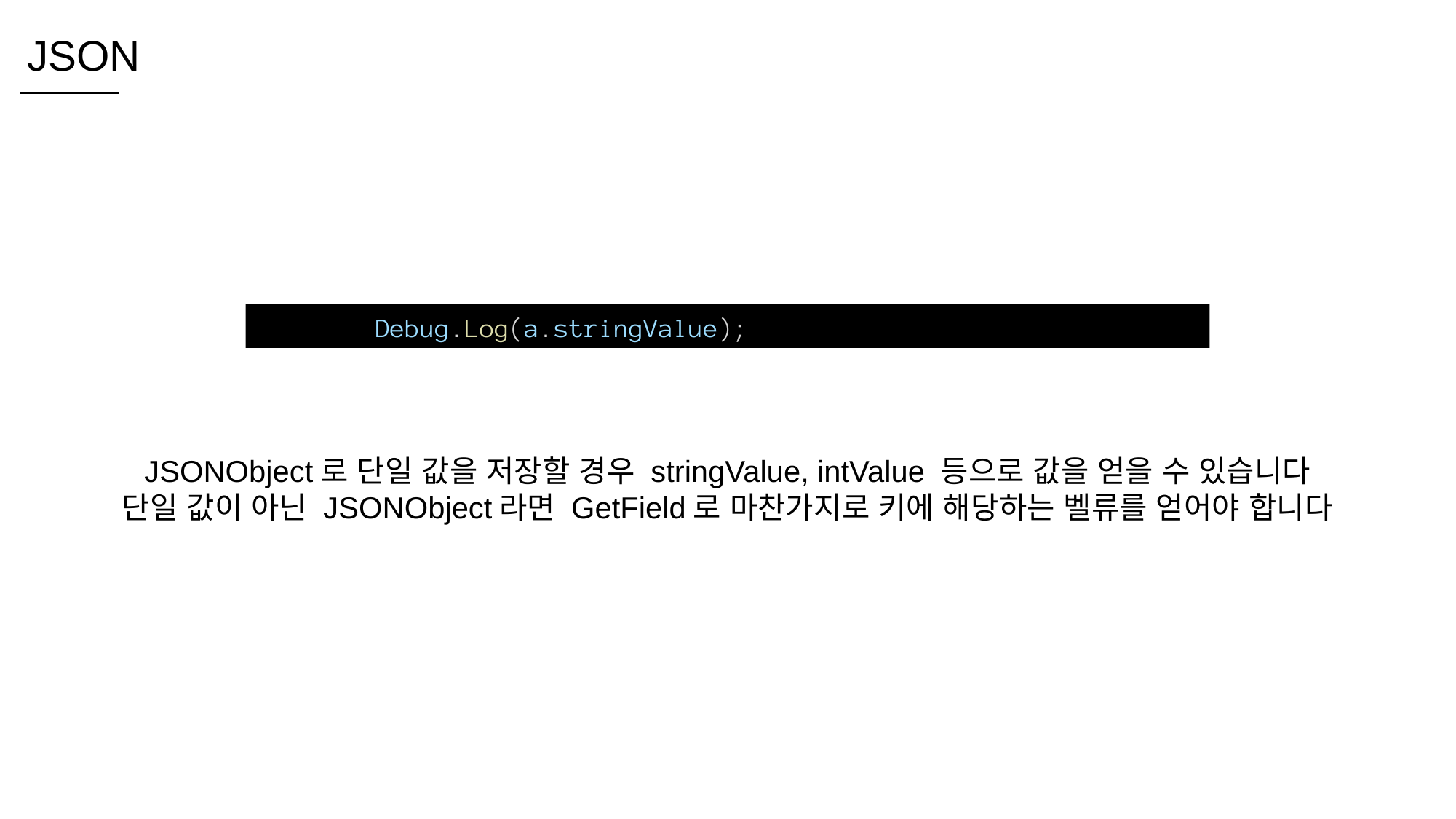

JSON
        Debug.Log(a.stringValue);
JSONObject로 단일 값을 저장할 경우 stringValue, intValue 등으로 값을 얻을 수 있습니다
단일 값이 아닌 JSONObject라면 GetField로 마찬가지로 키에 해당하는 벨류를 얻어야 합니다